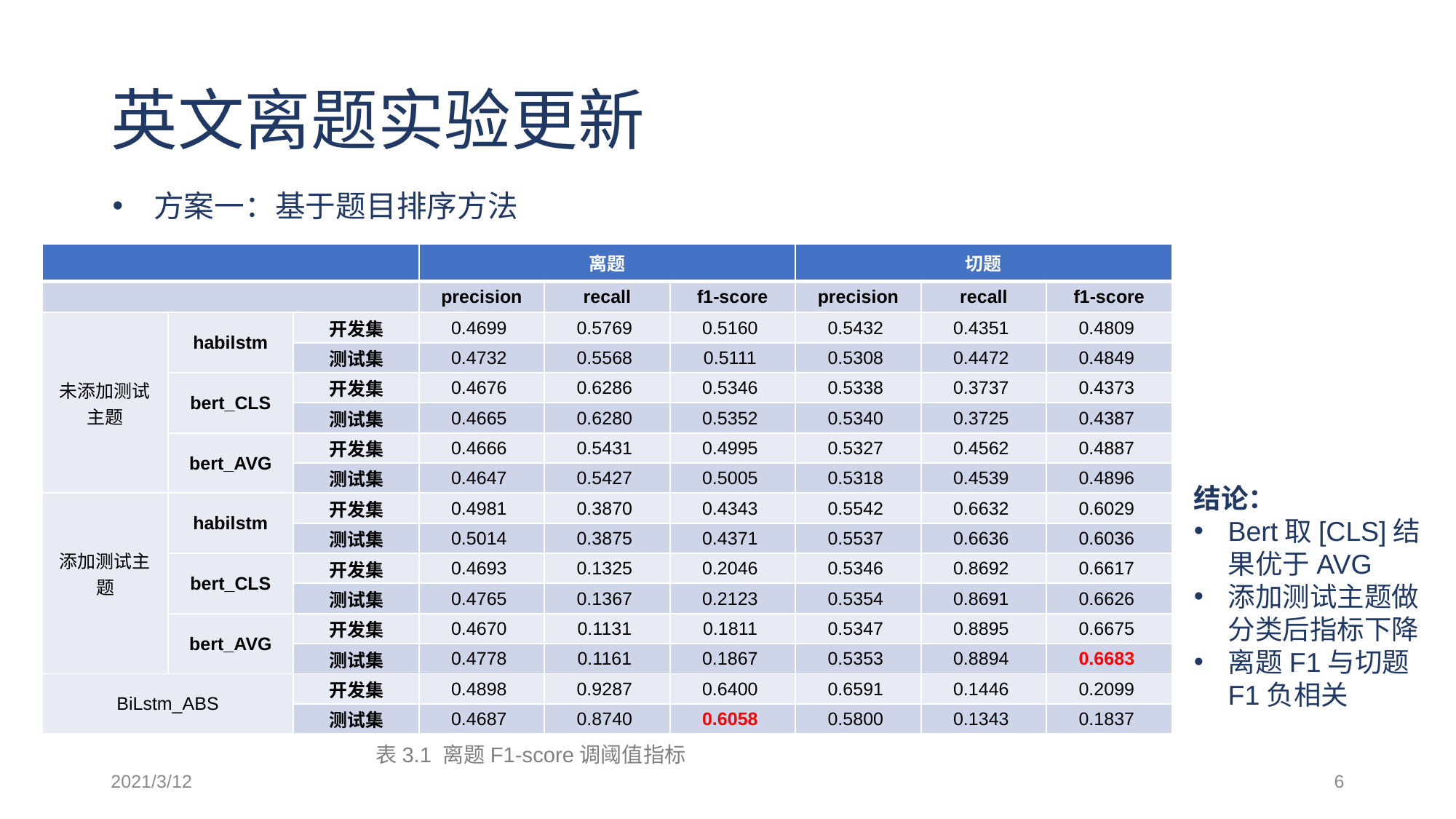

# 英文离题实验更新
方案一：基于题目排序方法
|  |  |  | 离题 |  |  | 切题 |  |  |
| --- | --- | --- | --- | --- | --- | --- | --- | --- |
|  |  |  | precision | recall | f1-score | precision | recall | f1-score |
| 未添加测试主题 | habilstm | 开发集 | 0.4699 | 0.5769 | 0.5160 | 0.5432 | 0.4351 | 0.4809 |
|  |  | 测试集 | 0.4732 | 0.5568 | 0.5111 | 0.5308 | 0.4472 | 0.4849 |
|  | bert\_CLS | 开发集 | 0.4676 | 0.6286 | 0.5346 | 0.5338 | 0.3737 | 0.4373 |
|  |  | 测试集 | 0.4665 | 0.6280 | 0.5352 | 0.5340 | 0.3725 | 0.4387 |
|  | bert\_AVG | 开发集 | 0.4666 | 0.5431 | 0.4995 | 0.5327 | 0.4562 | 0.4887 |
|  |  | 测试集 | 0.4647 | 0.5427 | 0.5005 | 0.5318 | 0.4539 | 0.4896 |
| 添加测试主题 | habilstm | 开发集 | 0.4981 | 0.3870 | 0.4343 | 0.5542 | 0.6632 | 0.6029 |
|  |  | 测试集 | 0.5014 | 0.3875 | 0.4371 | 0.5537 | 0.6636 | 0.6036 |
|  | bert\_CLS | 开发集 | 0.4693 | 0.1325 | 0.2046 | 0.5346 | 0.8692 | 0.6617 |
|  |  | 测试集 | 0.4765 | 0.1367 | 0.2123 | 0.5354 | 0.8691 | 0.6626 |
|  | bert\_AVG | 开发集 | 0.4670 | 0.1131 | 0.1811 | 0.5347 | 0.8895 | 0.6675 |
|  |  | 测试集 | 0.4778 | 0.1161 | 0.1867 | 0.5353 | 0.8894 | 0.6683 |
| BiLstm\_ABS |  | 开发集 | 0.4898 | 0.9287 | 0.6400 | 0.6591 | 0.1446 | 0.2099 |
|  |  | 测试集 | 0.4687 | 0.8740 | 0.6058 | 0.5800 | 0.1343 | 0.1837 |
结论：
Bert取[CLS]结果优于AVG
添加测试主题做分类后指标下降
离题F1与切题F1负相关
表3.1 离题F1-score调阈值指标
2021/3/12
6